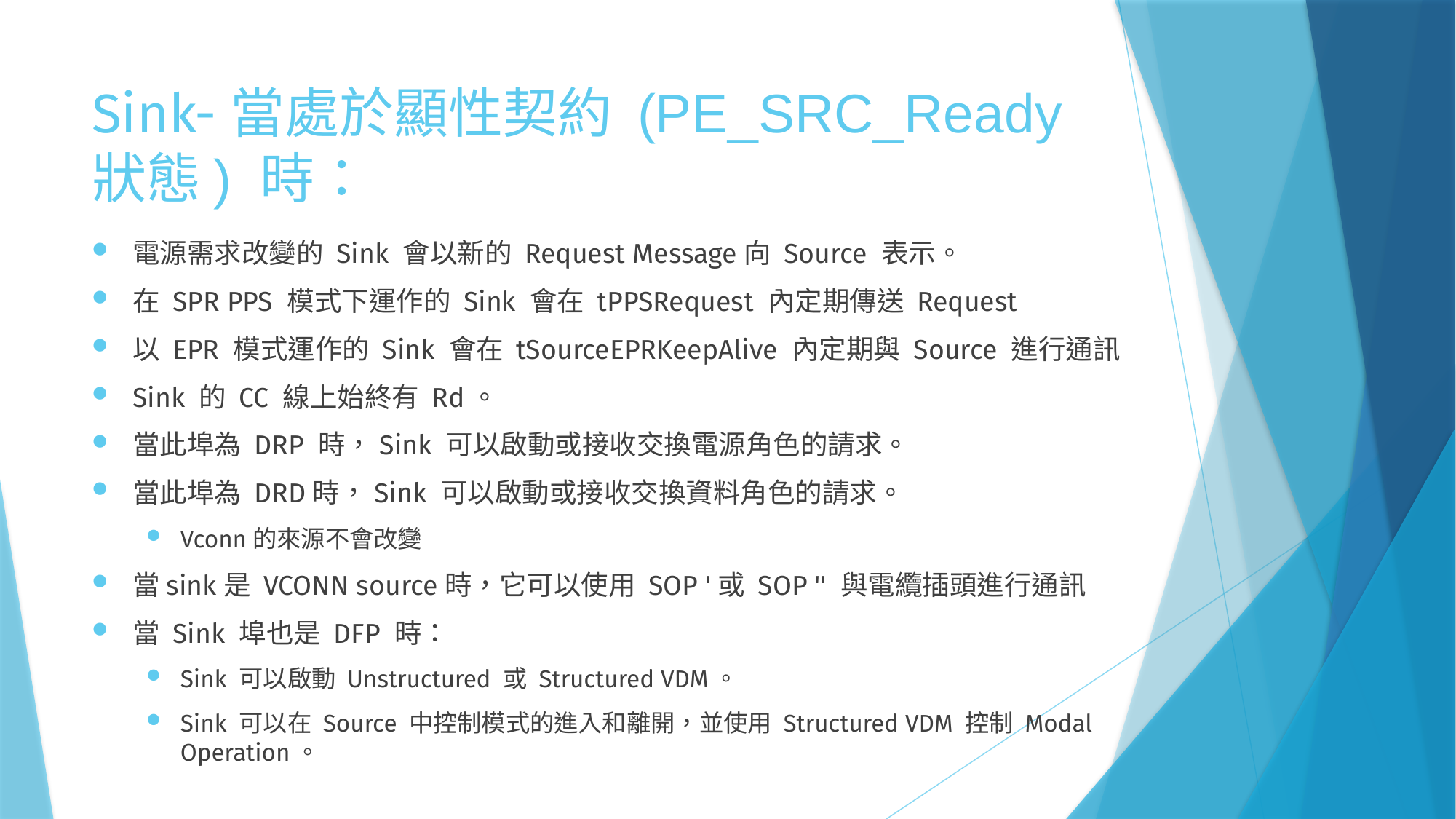

# Sink-當處於顯性契約 (PE_SRC_Ready 狀態) 時：
電源需求改變的 Sink 會以新的 Request Message向 Source 表示。
在 SPR PPS 模式下運作的 Sink 會在 tPPSRequest 內定期傳送 Request
以 EPR 模式運作的 Sink 會在 tSourceEPRKeepAlive 內定期與 Source 進行通訊
Sink 的 CC 線上始終有 Rd。
當此埠為 DRP 時，Sink 可以啟動或接收交換電源角色的請求。
當此埠為 DRD時，Sink 可以啟動或接收交換資料角色的請求。
Vconn的來源不會改變
當sink是 VCONN source時，它可以使用 SOP '或 SOP '' 與電纜插頭進行通訊
當 Sink 埠也是 DFP 時：
Sink 可以啟動 Unstructured 或 Structured VDM。
Sink 可以在 Source 中控制模式的進入和離開，並使用 Structured VDM 控制 Modal Operation。